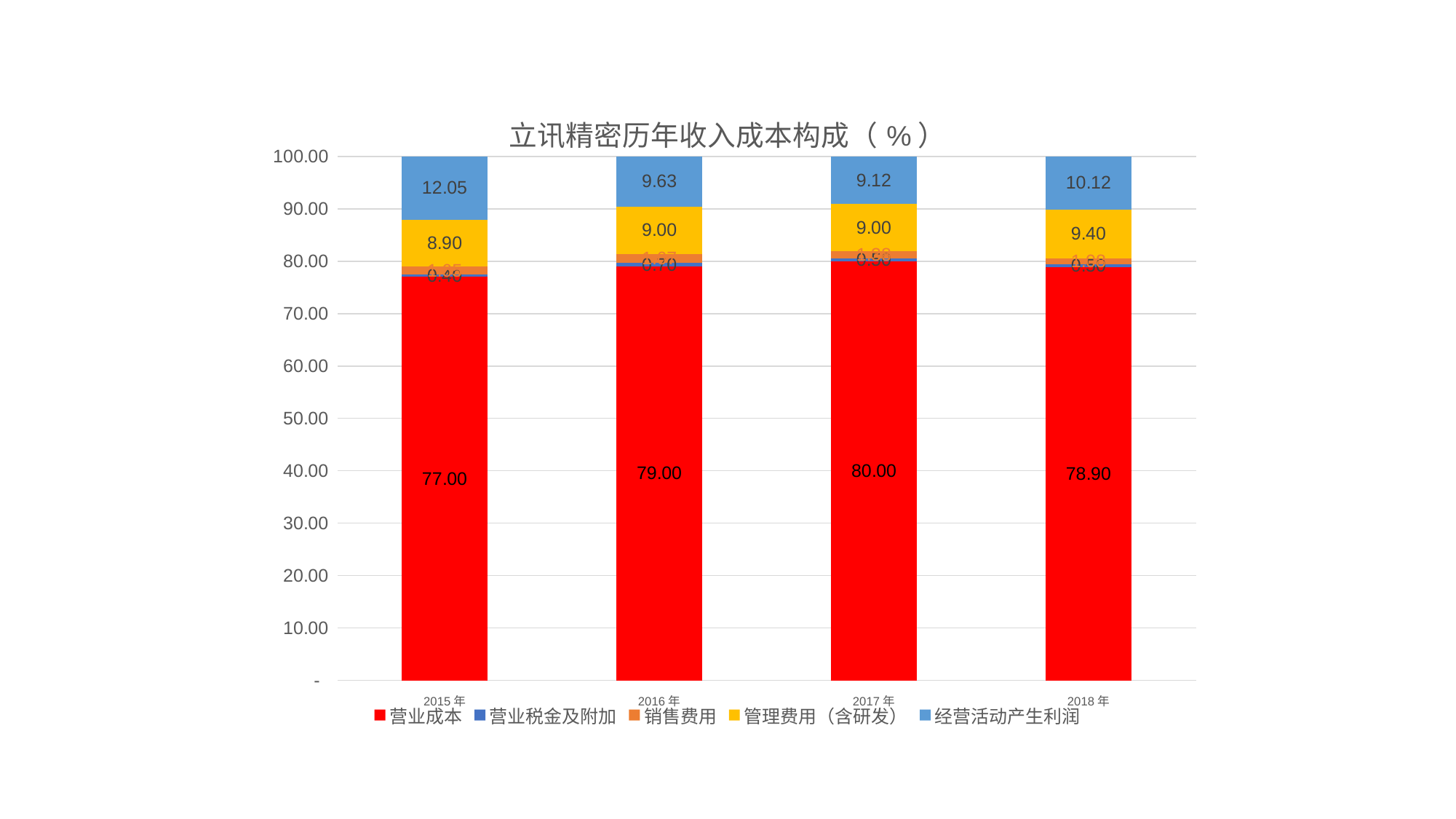

### Chart: 立讯精密历年收入成本构成（%）

| Category | 营业成本 | 营业税金及附加 | 销售费用 | 管理费用（含研发） | 经营活动产生利润 |
|---|---|---|---|---|---|
| 2015年 | 77.0 | 0.4 | 1.65 | 8.9 | 12.050000000000002 |
| 2016年 | 79.0 | 0.7 | 1.67 | 9.0 | 9.630000000000003 |
| 2017年 | 80.0 | 0.5 | 1.38 | 9.0 | 9.120000000000001 |
| 2018年 | 78.9 | 0.5 | 1.08 | 9.4 | 10.119999999999996 |